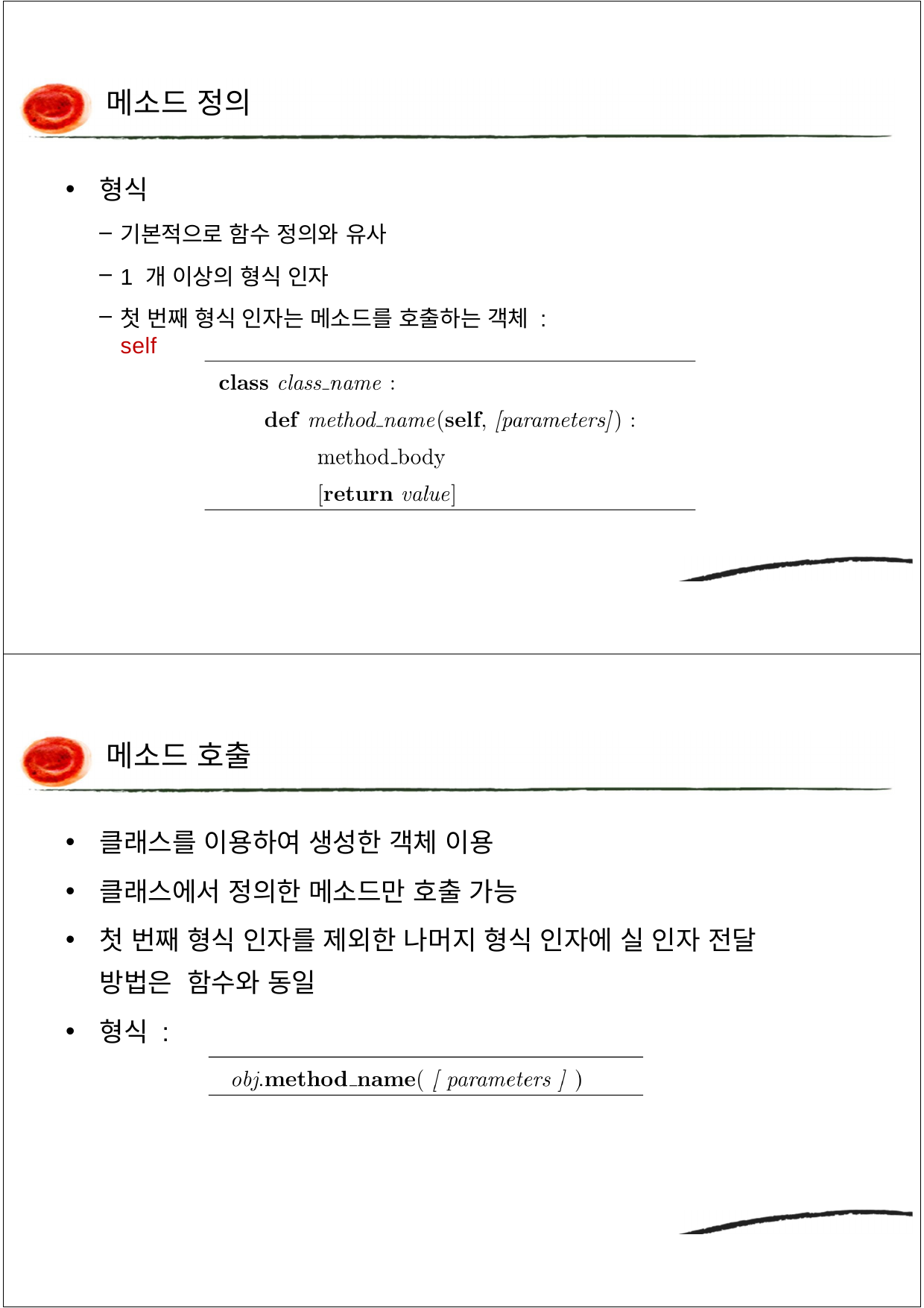

메소드 정의

형식
기본적으로 함수 정의와 유사
1 개 이상의 형식 인자
첫 번째 형식 인자는 메소드를 호출하는 객체 : self

메소드 호출

클래스를 이용하여 생성한 객체 이용
클래스에서 정의한 메소드만 호출 가능
첫 번째 형식 인자를 제외한 나머지 형식 인자에 실 인자 전달 방법은  함수와 동일
형식 :